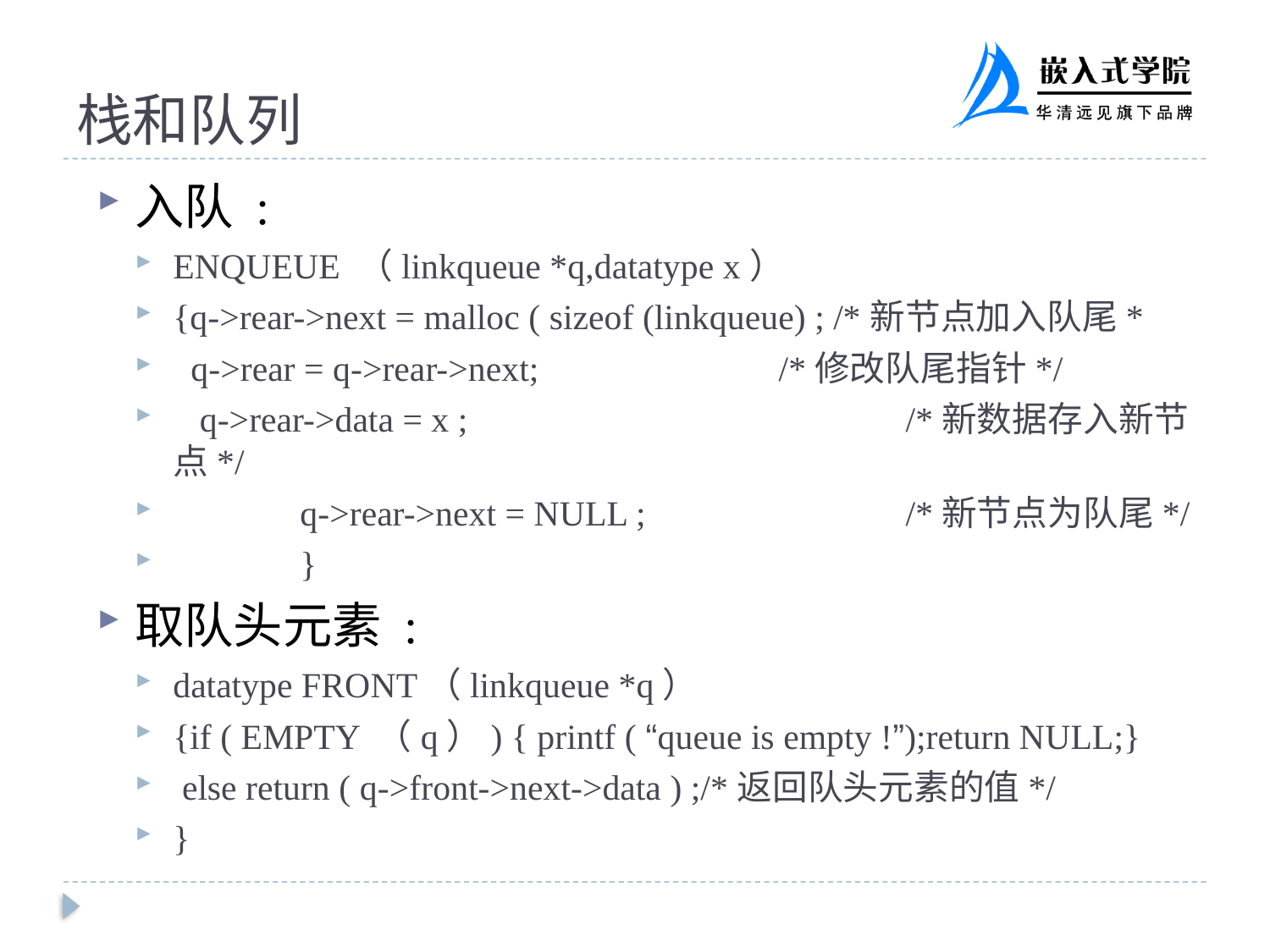

# 栈和队列
入队 :
ENQUEUE （linkqueue *q,datatype x）
{q->rear->next = malloc ( sizeof (linkqueue) ; /*新节点加入队尾*
  q->rear = q->rear->next; 		           /*修改队尾指针*/
   q->rear->data = x ;			           /*新数据存入新节点*/
	q->rear->next = NULL ;		           /*新节点为队尾*/
	}
取队头元素 :
datatype FRONT（linkqueue *q）
{if ( EMPTY （q）) { printf ( “queue is empty !”);return NULL;}
 else return ( q->front->next->data ) ;/*返回队头元素的值*/
}
110